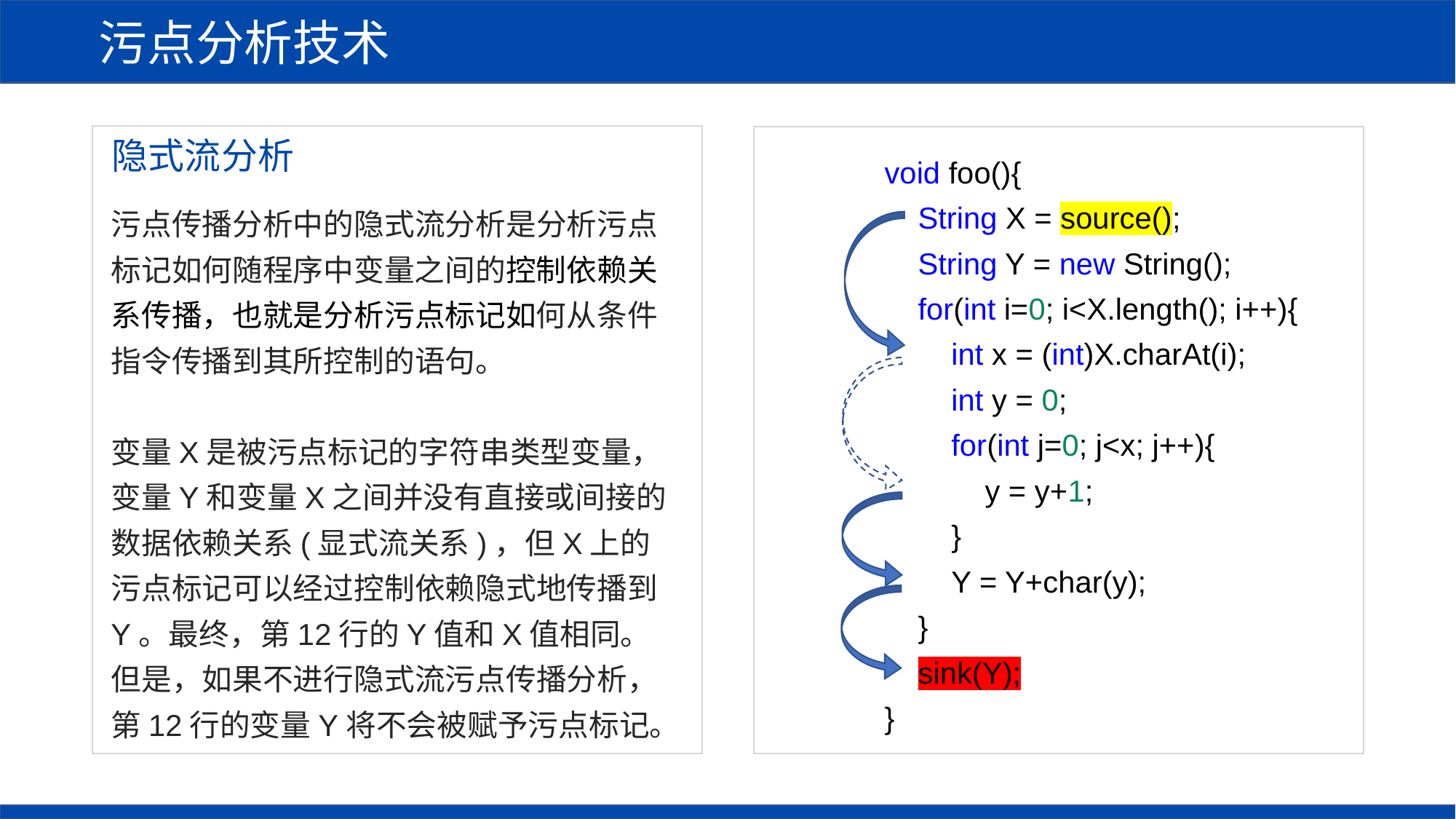

污点分析技术

隐式流分析
void foo(){
    String X = source();
    String Y = new String();
    for(int i=0; i<X.length(); i++){
        int x = (int)X.charAt(i);
        int y = 0;
        for(int j=0; j<x; j++){
            y = y+1;
        }
        Y = Y+char(y);
    }
    sink(Y);
}
污点传播分析中的隐式流分析是分析污点标记如何随程序中变量之间的控制依赖关系传播，也就是分析污点标记如何从条件指令传播到其所控制的语句。

变量X是被污点标记的字符串类型变量，变量Y和变量X之间并没有直接或间接的数据依赖关系(显式流关系)，但X上的污点标记可以经过控制依赖隐式地传播到Y。最终，第12行的Y值和X值相同。但是，如果不进行隐式流污点传播分析，第12行的变量Y将不会被赋予污点标记。